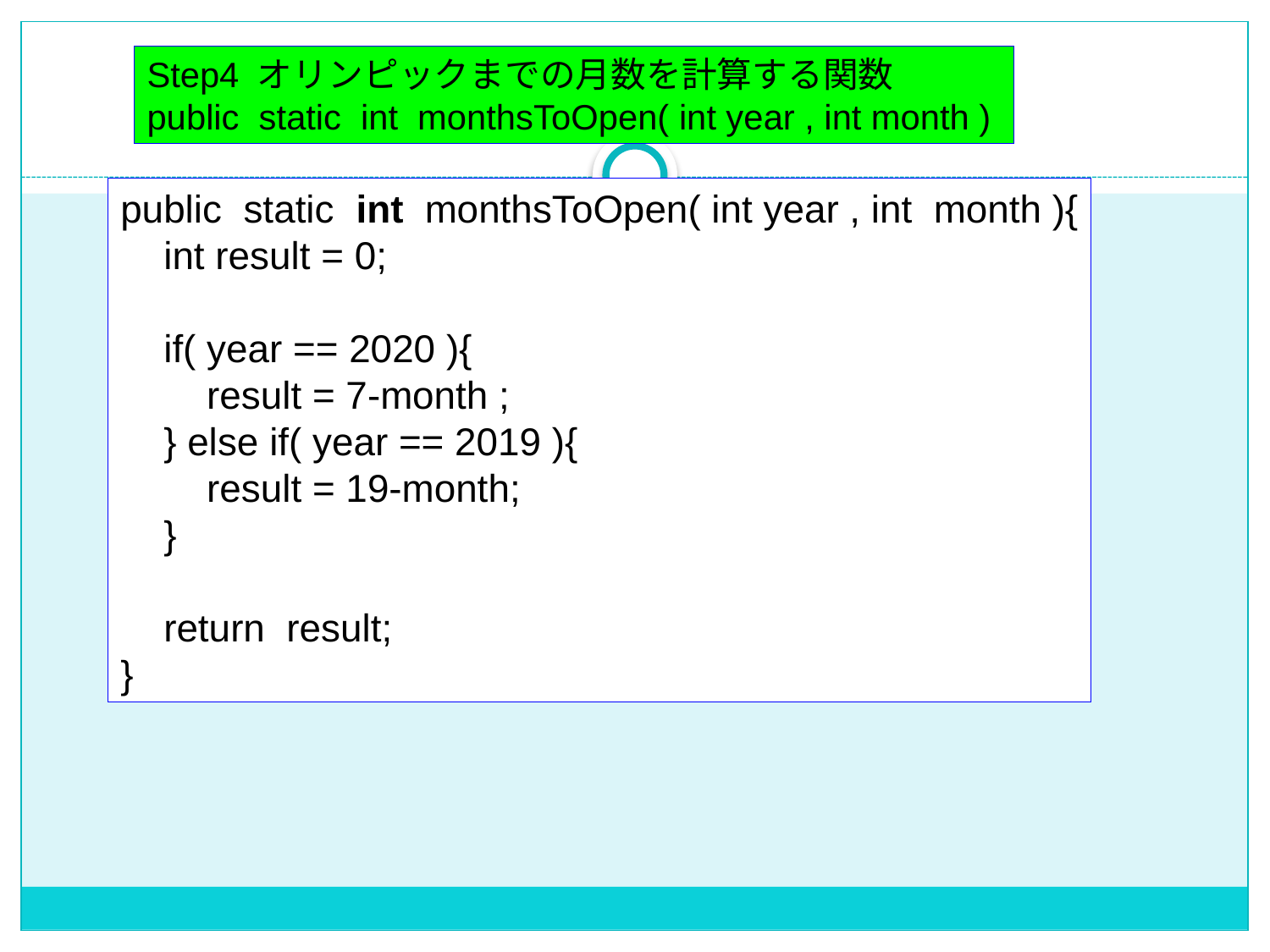

Step4 オリンピックまでの月数を計算する関数
public  static  int  monthsToOpen( int year , int month )
public  static  int  monthsToOpen( int year , int  month ){
    int result = 0;

    if( year == 2020 ){
        result = 7-month ;
    } else if( year == 2019 ){
        result = 19-month;
    }

    return  result;
}